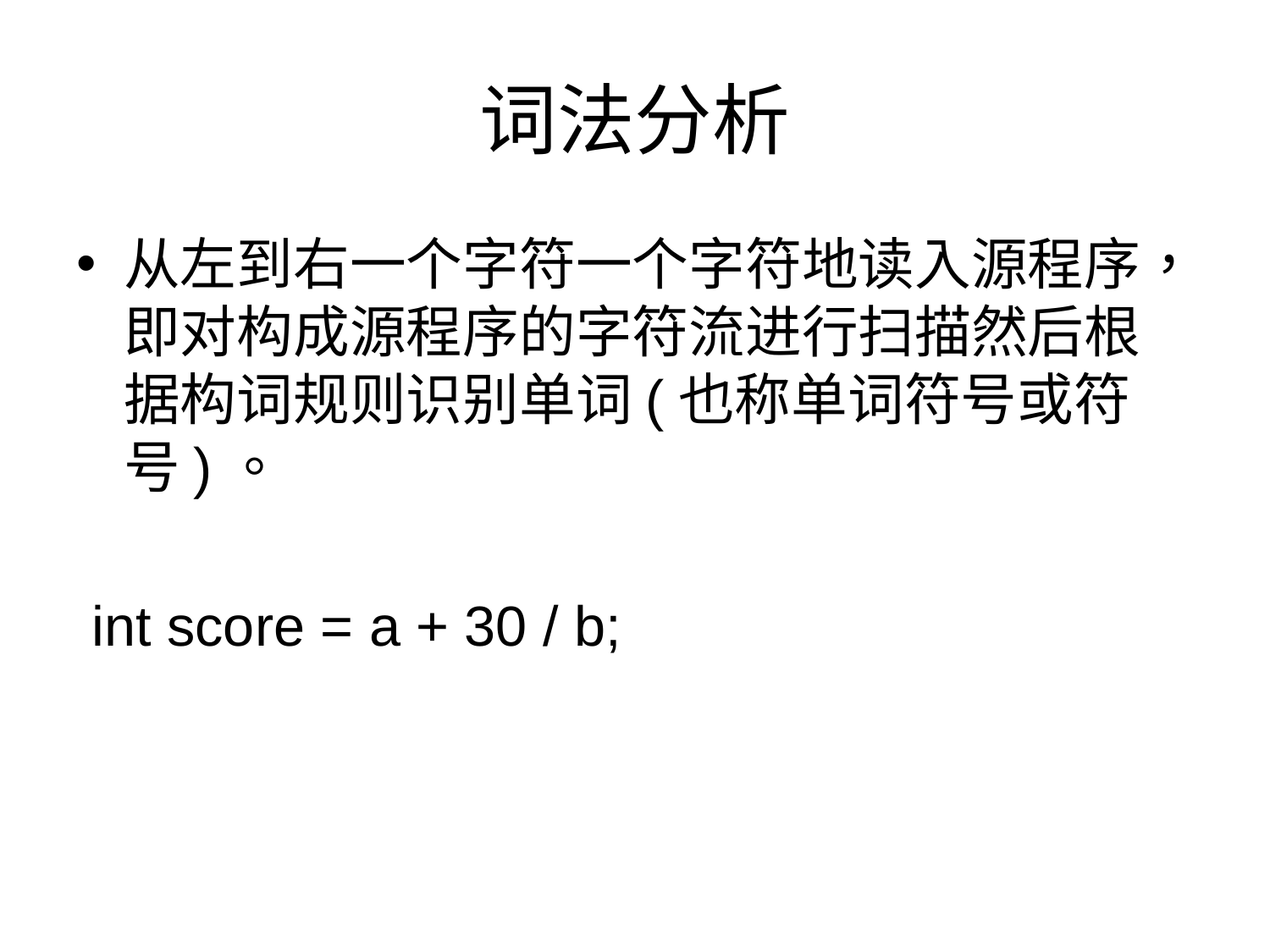

# 词法分析
从左到右一个字符一个字符地读入源程序，即对构成源程序的字符流进行扫描然后根据构词规则识别单词(也称单词符号或符号)。

 int score = a + 30 / b;